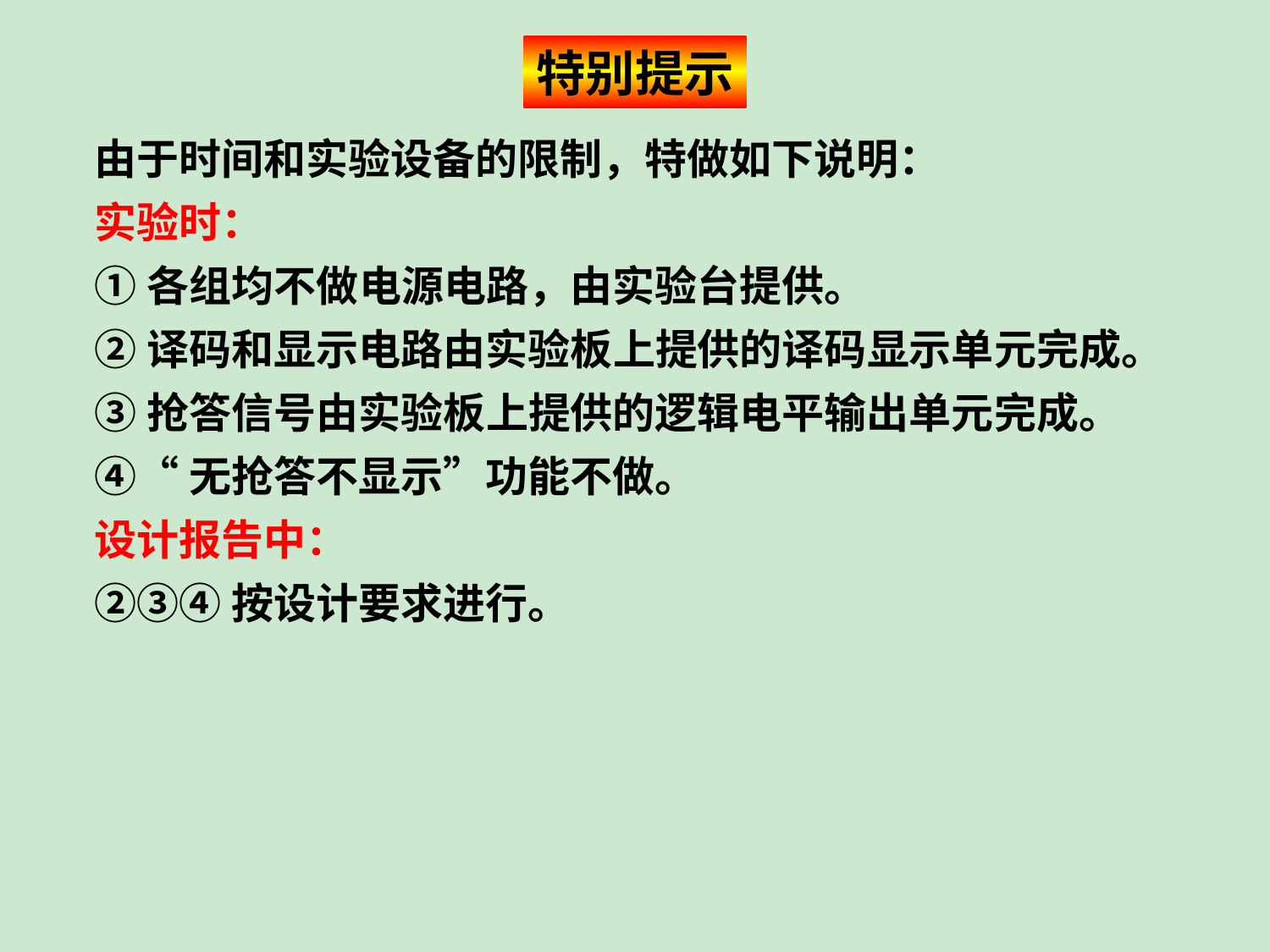

特别提示
由于时间和实验设备的限制，特做如下说明：
实验时：
①各组均不做电源电路，由实验台提供。
②译码和显示电路由实验板上提供的译码显示单元完成。
③抢答信号由实验板上提供的逻辑电平输出单元完成。
④“无抢答不显示”功能不做。
设计报告中：
②③④按设计要求进行。